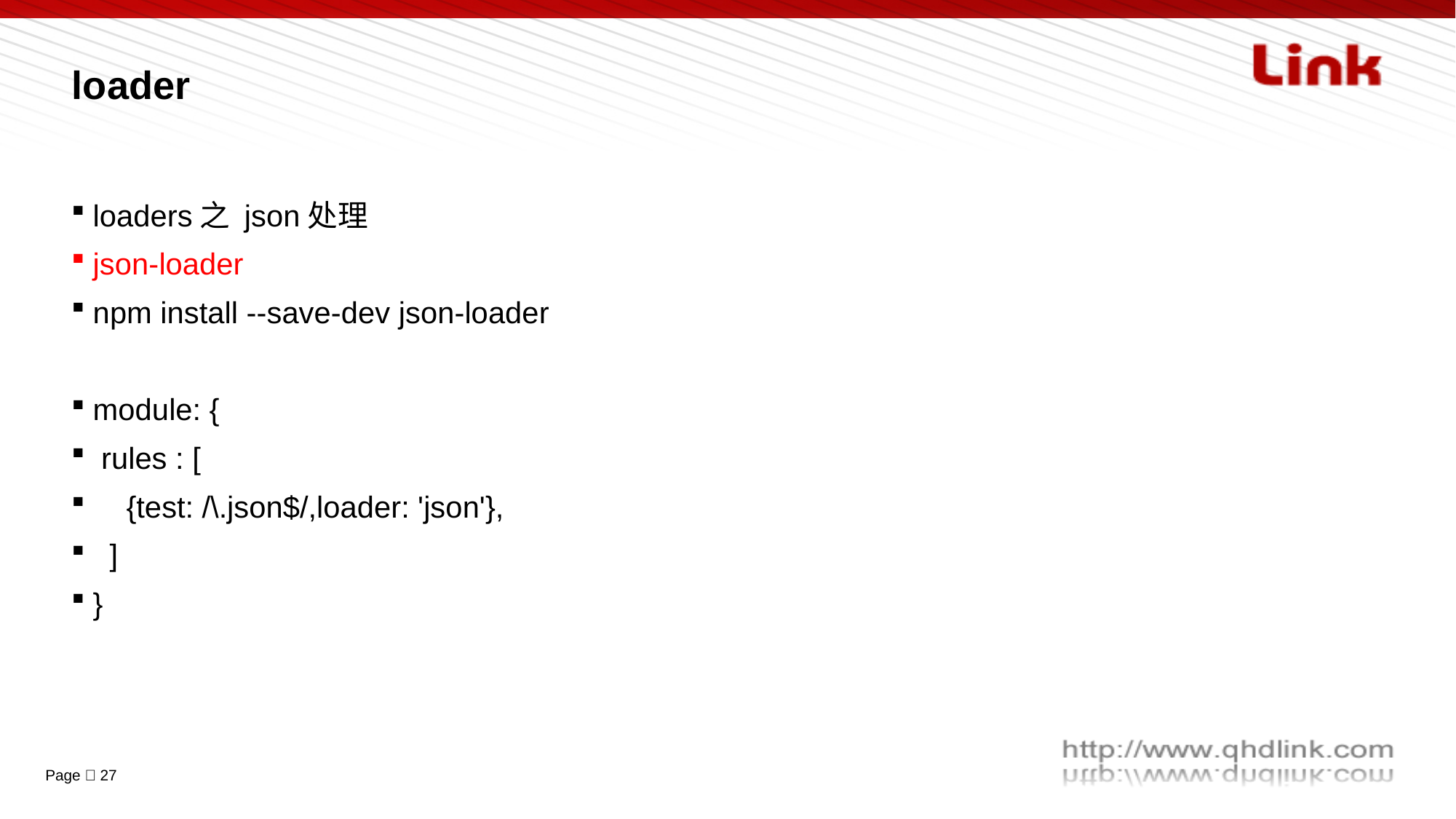

# loader
loaders之 json处理
json-loader
npm install --save-dev json-loader

module: {
 rules : [
    {test: /\.json$/,loader: 'json'},
  ]
}